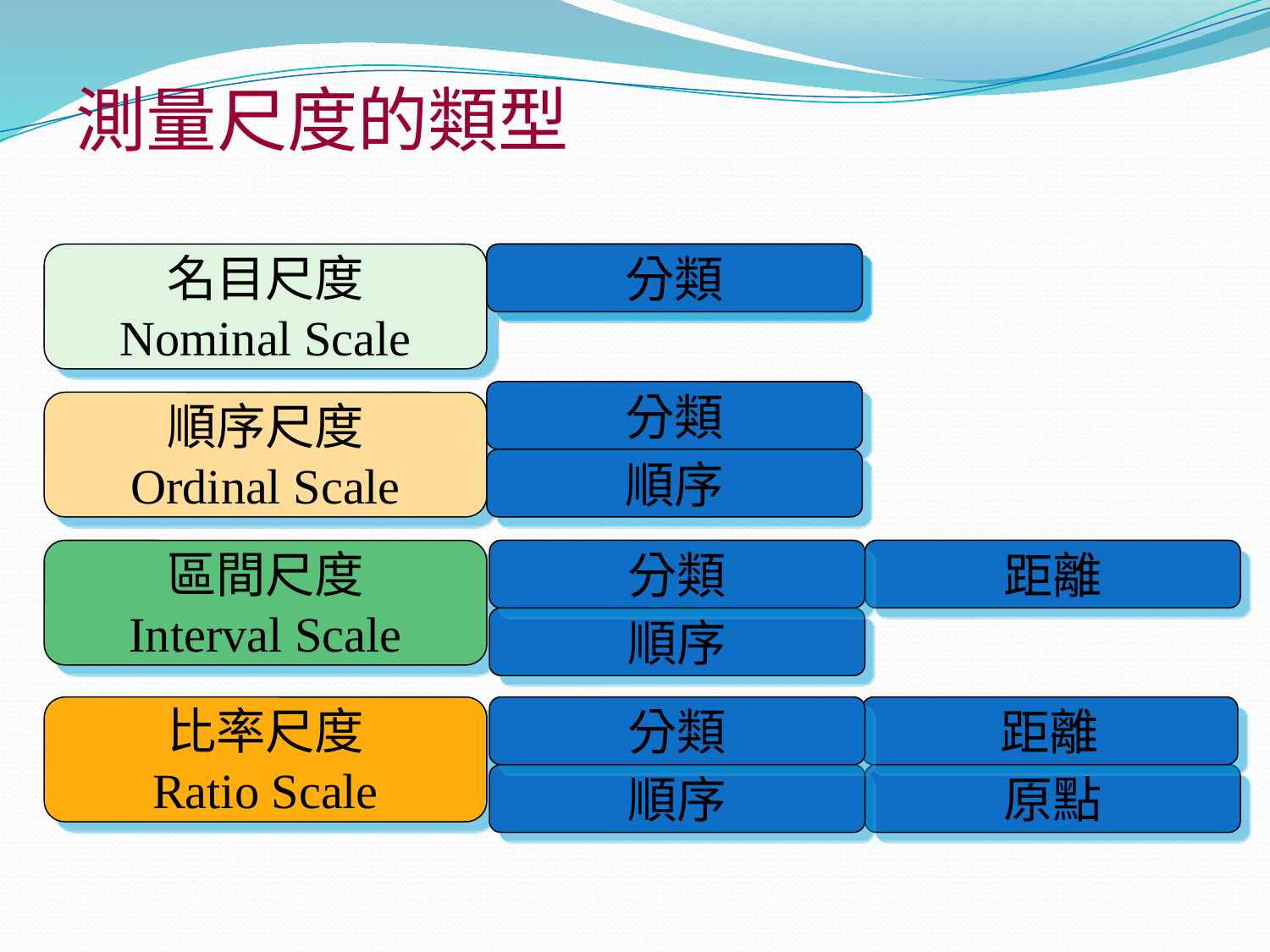

測量尺度的類型
名目尺度
Nominal Scale
分類
順序尺度
Ordinal Scale
區間尺度
Interval Scale
比率尺度
Ratio Scale
分類
分類
順序
分類
距離
順序
分類
距離
順序
原點